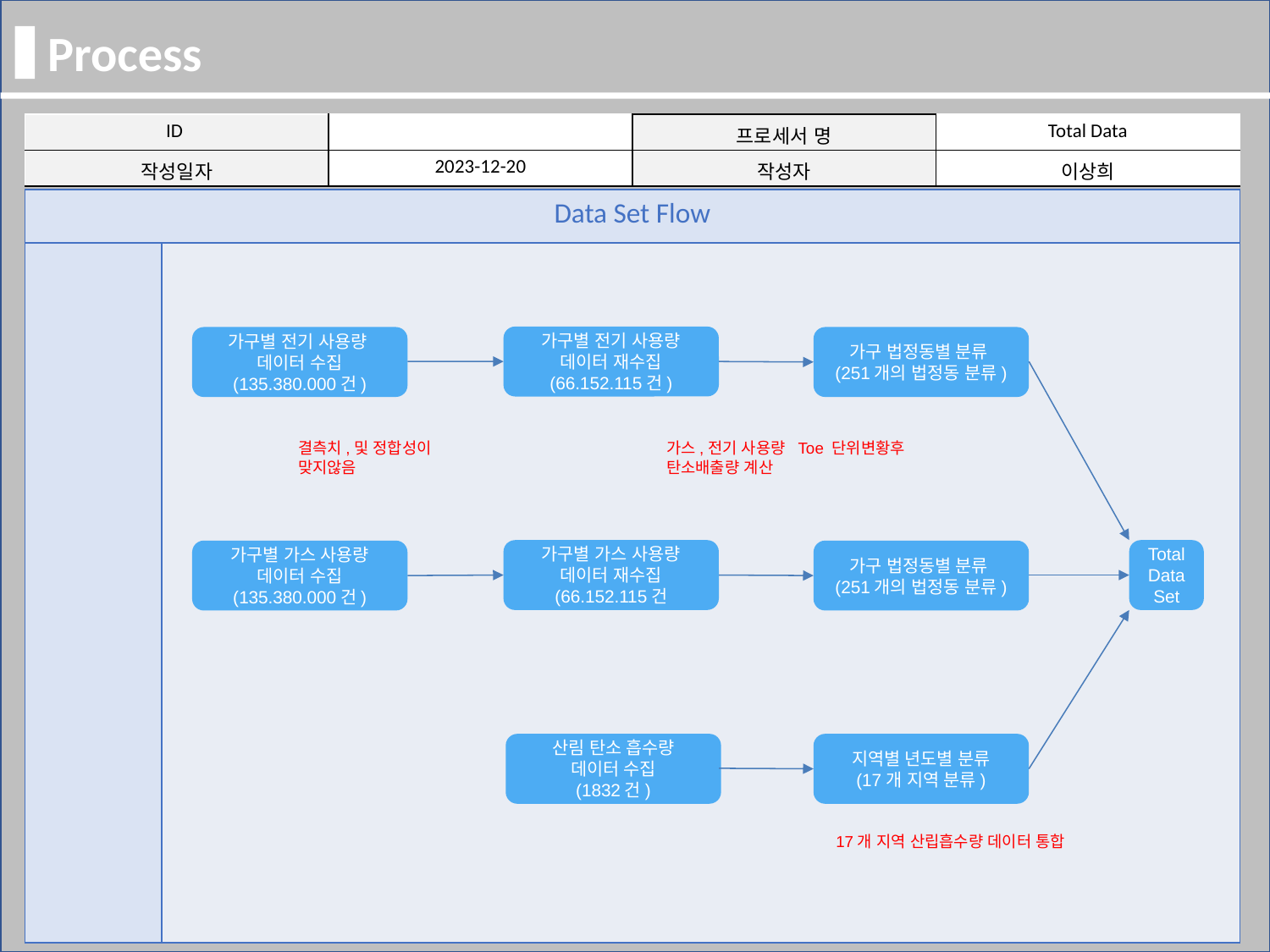

Process

| ID |  | 프로세서 명 | Total Data |
| --- | --- | --- | --- |
| 작성일자 | 2023-12-20 | 작성자 | 이상희 |
| Data Set Flow |  |
| --- | --- |
|  |  |
가구별 전기 사용량 데이터 재수집
(66.152.115건)
가구별 전기 사용량  데이터 수집
(135.380.000건)
가구 법정동별 분류
(251개의 법정동 분류)
결측치,및 정합성이
맞지않음
가스,전기 사용량  Toe 단위변황후
탄소배출량 계산
가구별 가스 사용량 데이터 재수집
(66.152.115건
Total
Data
Set
가구별 가스 사용량 데이터 수집
(135.380.000건)
가구 법정동별 분류
(251개의 법정동 분류)
산림 탄소 흡수량
데이터 수집
(1832건)
지역별 년도별 분류
(17개 지역 분류)
17개 지역 산립흡수량 데이터 통합